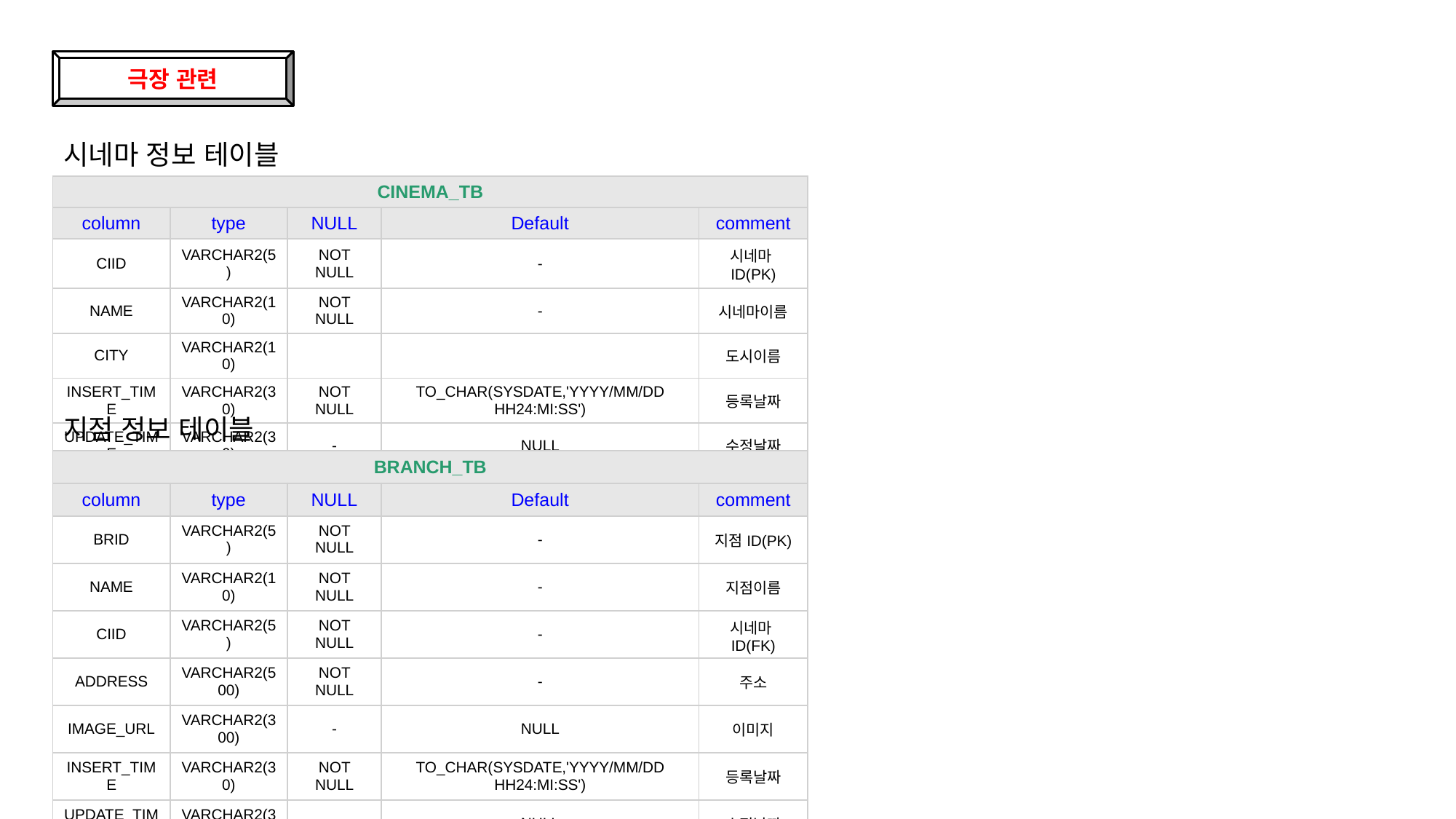

극장 관련
시네마 정보 테이블
| CINEMA\_TB |  |  |  |  |
| --- | --- | --- | --- | --- |
| column | type | NULL | Default | comment |
| CIID | VARCHAR2(5) | NOT NULL | - | 시네마ID(PK) |
| NAME | VARCHAR2(10) | NOT NULL | - | 시네마이름 |
| CITY | VARCHAR2(10) |  |  | 도시이름 |
| INSERT\_TIME | VARCHAR2(30) | NOT NULL | TO\_CHAR(SYSDATE,'YYYY/MM/DD HH24:MI:SS') | 등록날짜 |
| UPDATE\_TIME | VARCHAR2(30) | - | NULL | 수정날짜 |
지점 정보 테이블
| BRANCH\_TB |  |  |  |  |
| --- | --- | --- | --- | --- |
| column | type | NULL | Default | comment |
| BRID | VARCHAR2(5) | NOT NULL | - | 지점ID(PK) |
| NAME | VARCHAR2(10) | NOT NULL | - | 지점이름 |
| CIID | VARCHAR2(5) | NOT NULL | - | 시네마ID(FK) |
| ADDRESS | VARCHAR2(500) | NOT NULL | - | 주소 |
| IMAGE\_URL | VARCHAR2(300) | - | NULL | 이미지 |
| INSERT\_TIME | VARCHAR2(30) | NOT NULL | TO\_CHAR(SYSDATE,'YYYY/MM/DD HH24:MI:SS') | 등록날짜 |
| UPDATE\_TIME | VARCHAR2(30) | - | NULL | 수정날짜 |